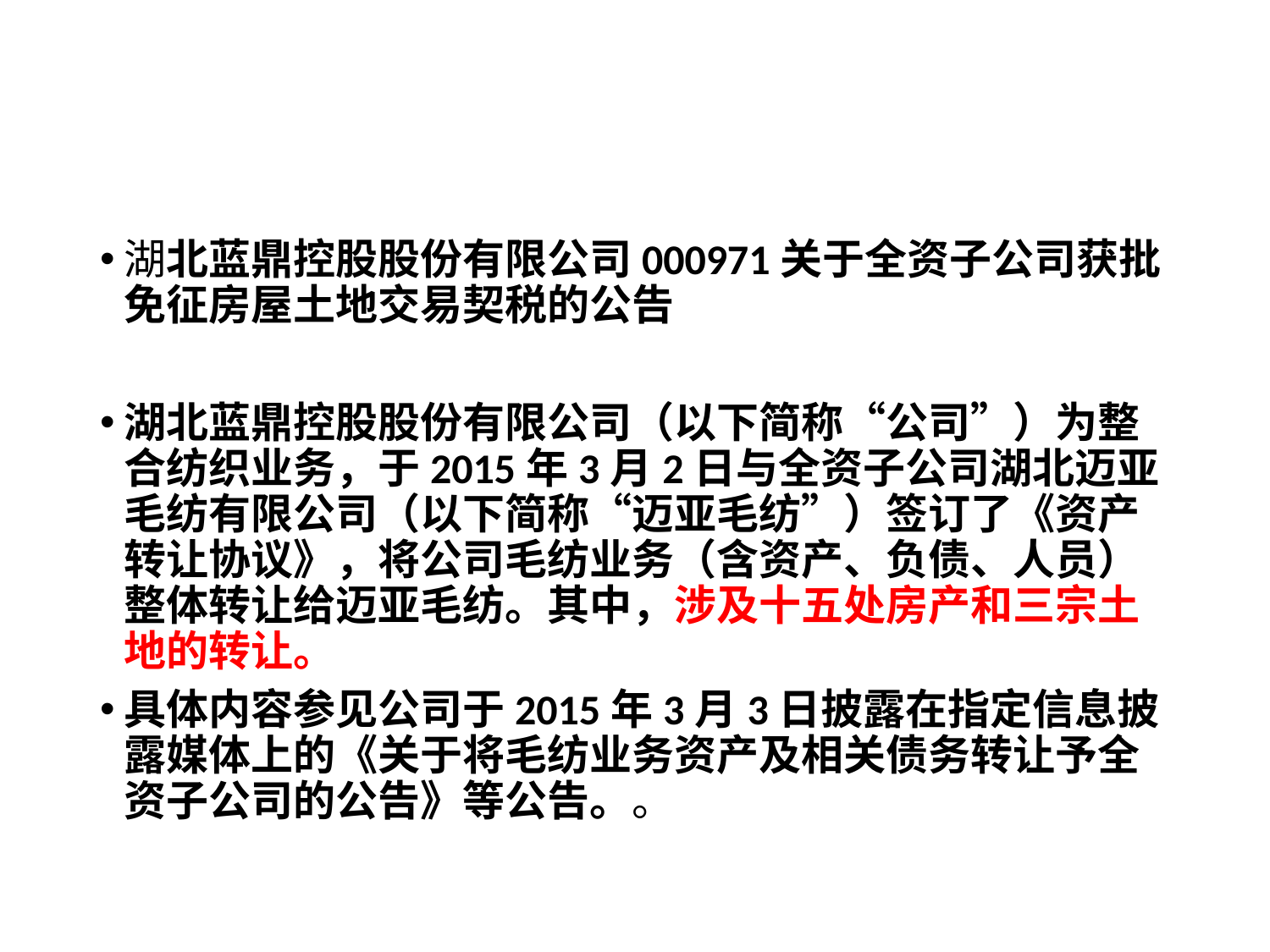

#
湖北蓝鼎控股股份有限公司000971关于全资子公司获批免征房屋土地交易契税的公告

湖北蓝鼎控股股份有限公司（以下简称“公司”）为整合纺织业务，于2015年3月2日与全资子公司湖北迈亚毛纺有限公司（以下简称“迈亚毛纺”）签订了《资产转让协议》，将公司毛纺业务（含资产、负债、人员）整体转让给迈亚毛纺。其中，涉及十五处房产和三宗土地的转让。
具体内容参见公司于2015年3月3日披露在指定信息披露媒体上的《关于将毛纺业务资产及相关债务转让予全资子公司的公告》等公告。。